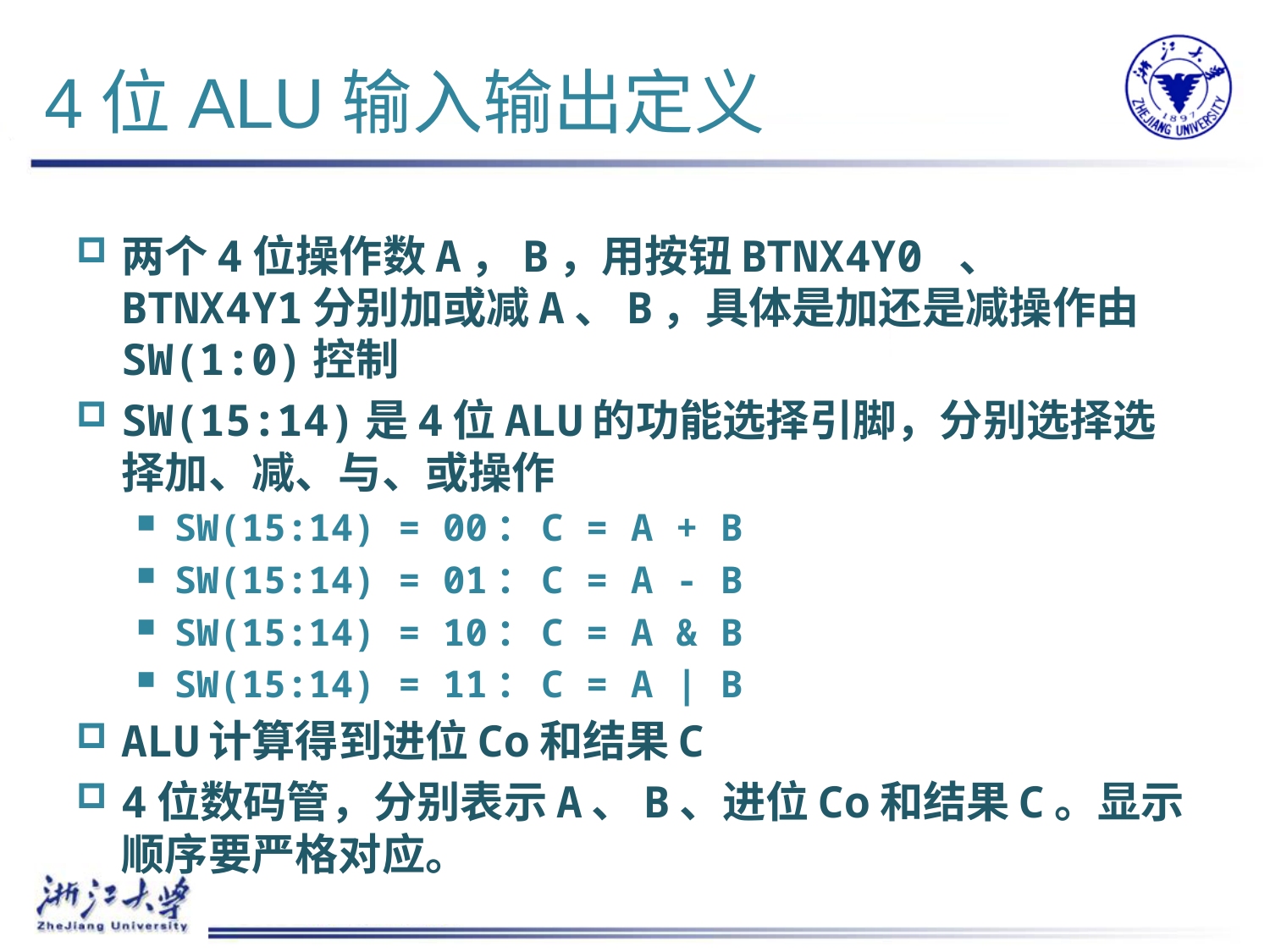

# 4位ALU输入输出定义
两个4位操作数A，B，用按钮BTNX4Y0 、 BTNX4Y1分别加或减A、B，具体是加还是减操作由SW(1:0)控制
SW(15:14)是4位ALU的功能选择引脚，分别选择选择加、减、与、或操作
SW(15:14) = 00：C = A + B
SW(15:14) = 01：C = A - B
SW(15:14) = 10：C = A & B
SW(15:14) = 11：C = A | B
ALU计算得到进位Co和结果C
4位数码管，分别表示A、B、进位Co和结果C。显示顺序要严格对应。